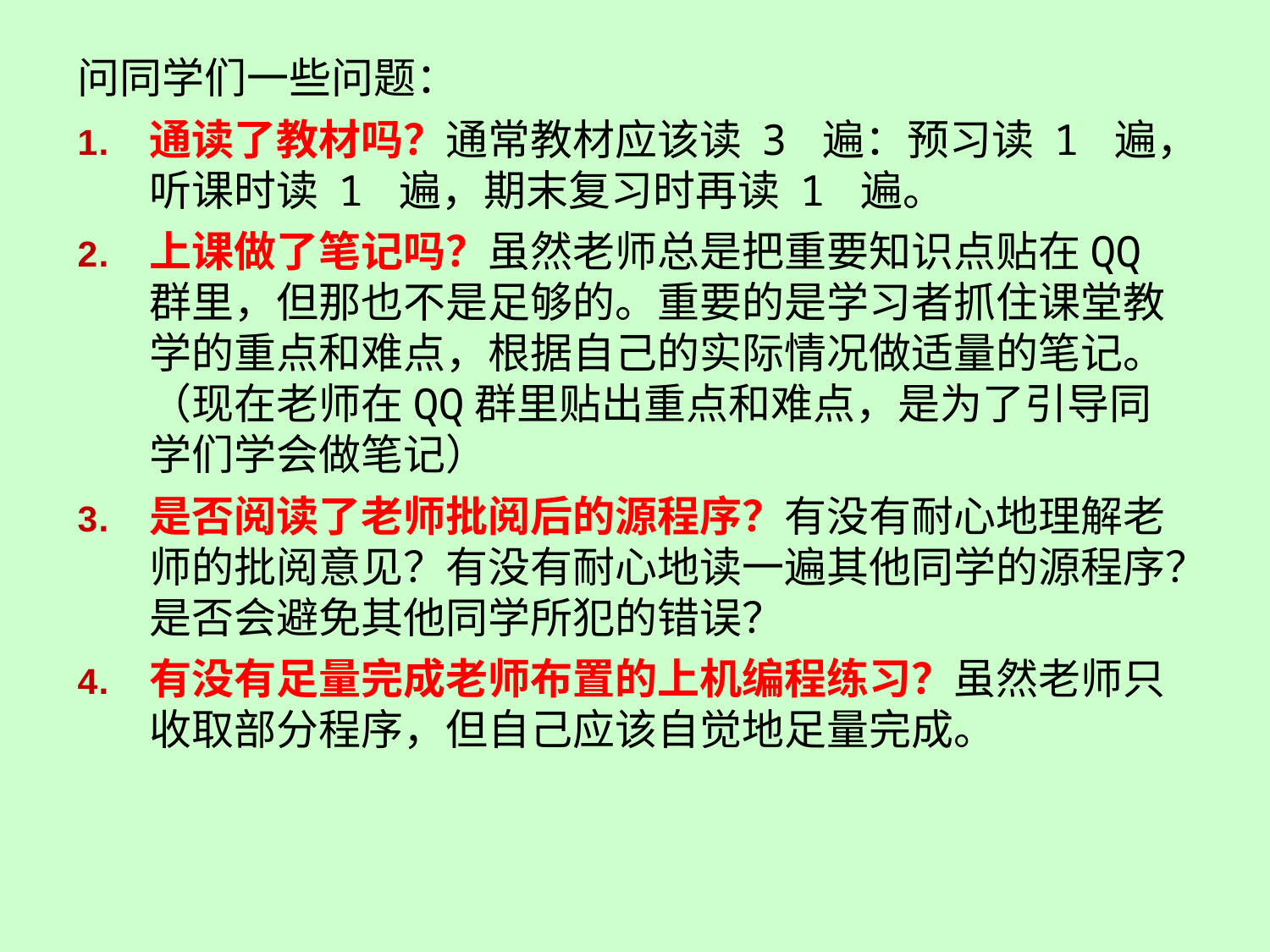

问同学们一些问题：
通读了教材吗？通常教材应该读 3 遍：预习读 1 遍，听课时读 1 遍，期末复习时再读 1 遍。
上课做了笔记吗？虽然老师总是把重要知识点贴在QQ群里，但那也不是足够的。重要的是学习者抓住课堂教学的重点和难点，根据自己的实际情况做适量的笔记。（现在老师在QQ群里贴出重点和难点，是为了引导同学们学会做笔记）
是否阅读了老师批阅后的源程序？有没有耐心地理解老师的批阅意见？有没有耐心地读一遍其他同学的源程序？是否会避免其他同学所犯的错误？
有没有足量完成老师布置的上机编程练习？虽然老师只收取部分程序，但自己应该自觉地足量完成。

2